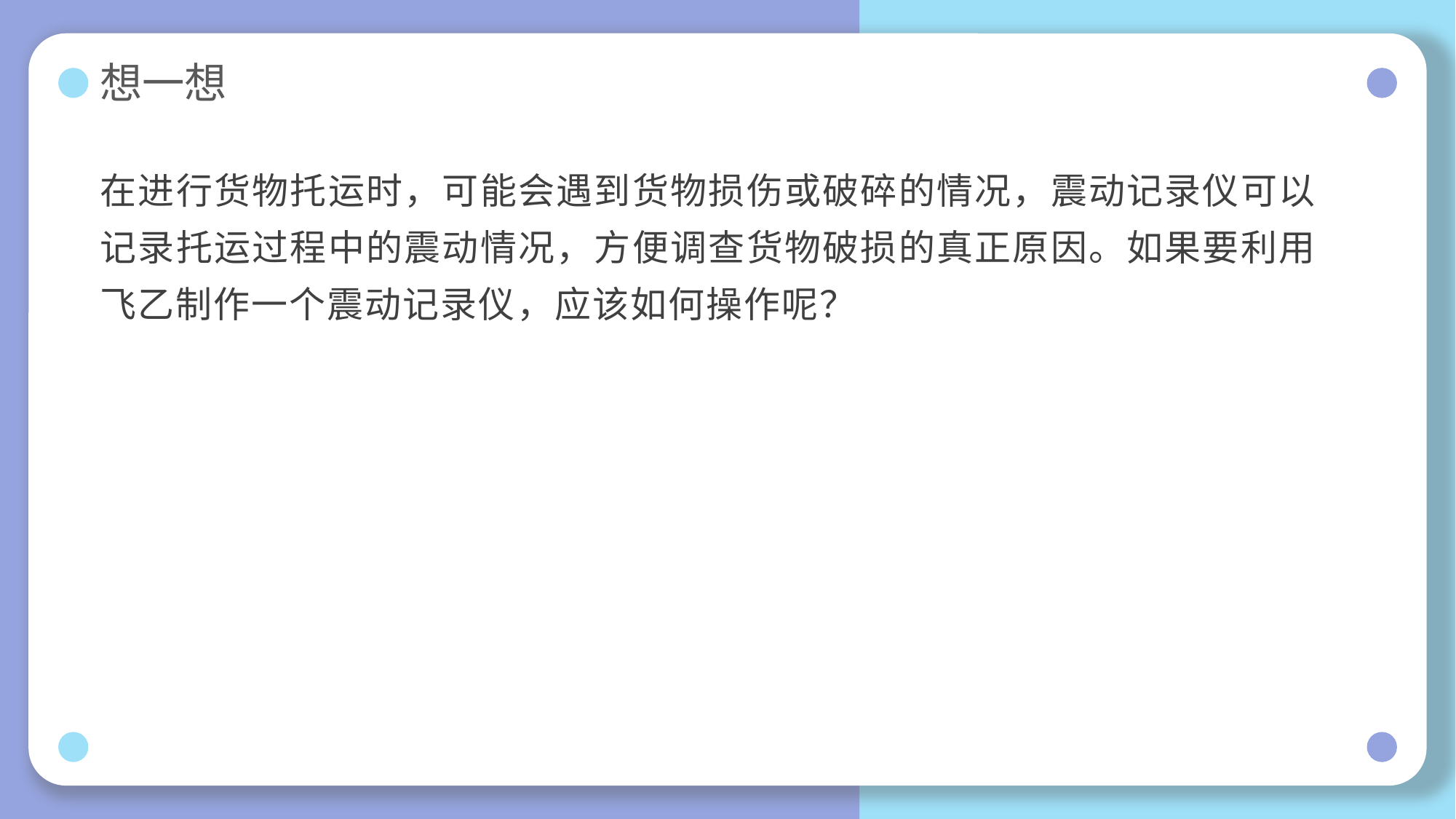

# 想一想
在进行货物托运时，可能会遇到货物损伤或破碎的情况，震动记录仪可以记录托运过程中的震动情况，方便调查货物破损的真正原因。如果要利用飞乙制作一个震动记录仪，应该如何操作呢？